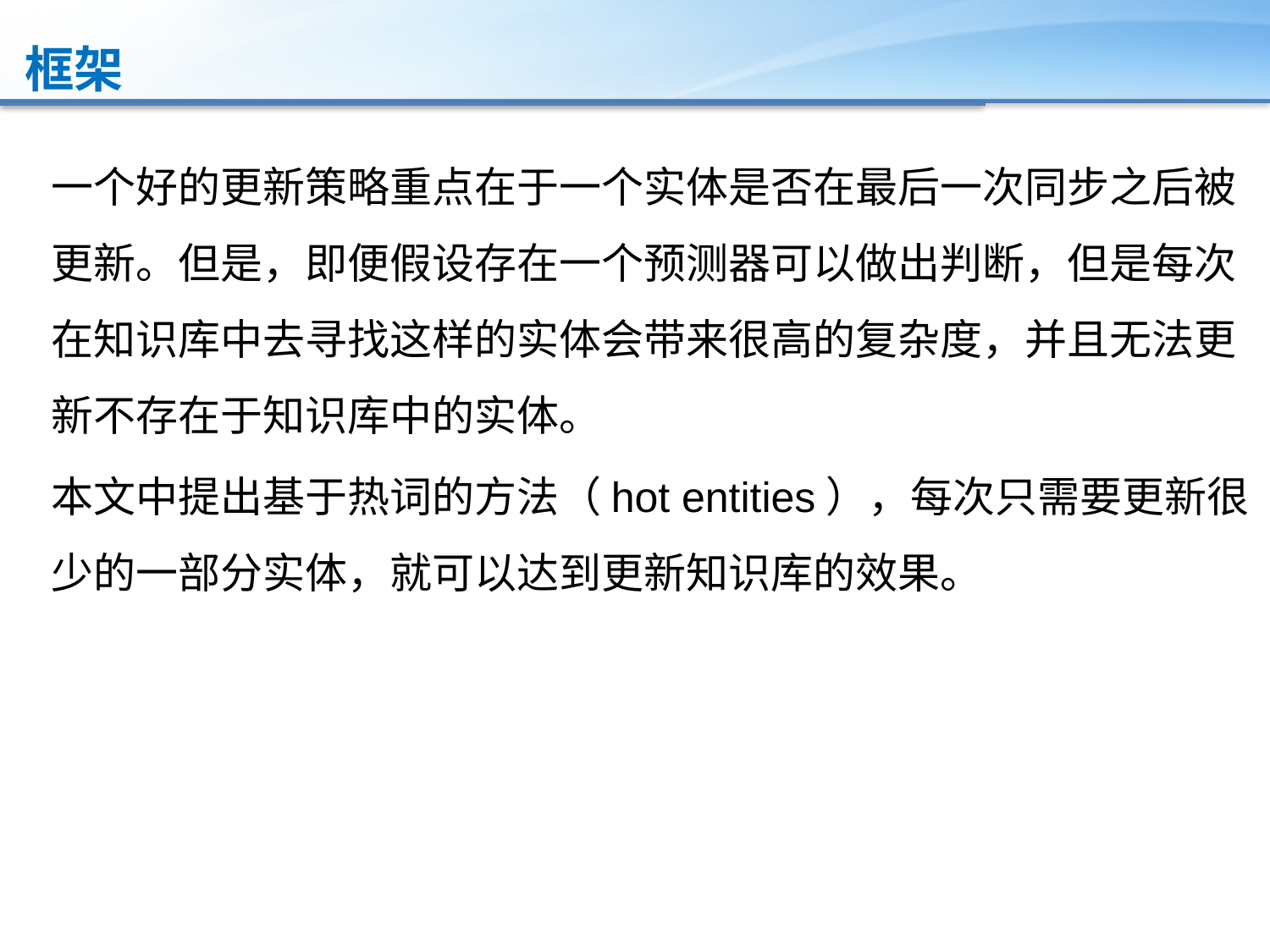

框架
一个好的更新策略重点在于一个实体是否在最后一次同步之后被更新。但是，即便假设存在一个预测器可以做出判断，但是每次在知识库中去寻找这样的实体会带来很高的复杂度，并且无法更新不存在于知识库中的实体。
本文中提出基于热词的方法（hot entities），每次只需要更新很少的一部分实体，就可以达到更新知识库的效果。